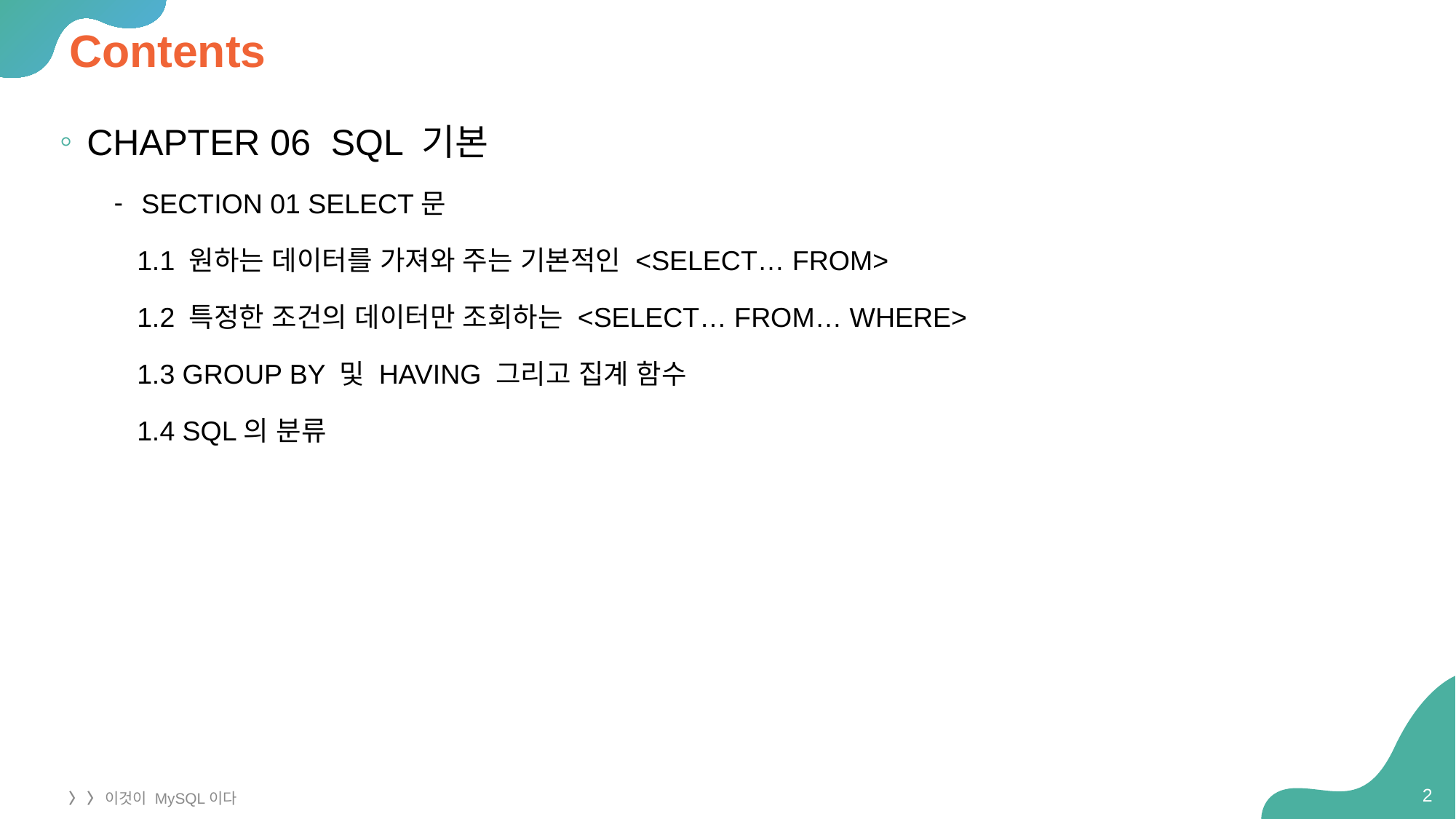

# Contents
CHAPTER 06  SQL 기본
SECTION 01 SELECT문
   1.1 원하는 데이터를 가져와 주는 기본적인 <SELECT… FROM>
   1.2 특정한 조건의 데이터만 조회하는 <SELECT… FROM… WHERE>
   1.3 GROUP BY 및 HAVING 그리고 집계 함수
   1.4 SQL의 분류
2
〉 〉 이것이 MySQL이다